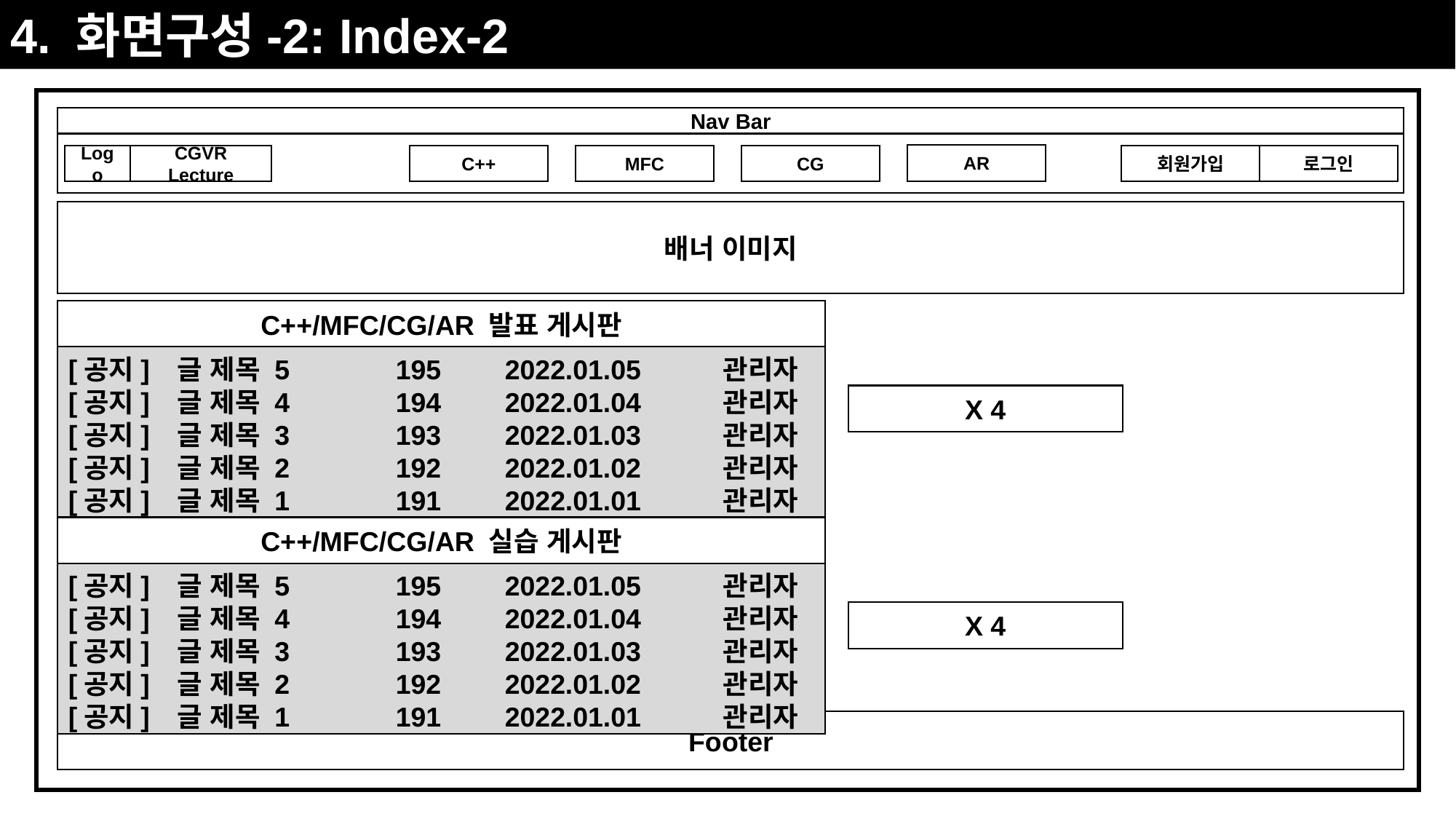

4. 화면구성-2: Index-2

Nav Bar

AR
Logo
CGVR Lecture
C++
MFC
CG
회원가입
로그인
배너 이미지
C++/MFC/CG/AR 발표 게시판
[공지]	글 제목 5	195	2022.01.05	관리자
[공지]	글 제목 4	194	2022.01.04	관리자
[공지]	글 제목 3	193	2022.01.03	관리자
[공지]	글 제목 2	192	2022.01.02	관리자
[공지]	글 제목 1	191	2022.01.01	관리자
X 4
C++/MFC/CG/AR 실습 게시판
[공지]	글 제목 5	195	2022.01.05	관리자
[공지]	글 제목 4	194	2022.01.04	관리자
[공지]	글 제목 3	193	2022.01.03	관리자
[공지]	글 제목 2	192	2022.01.02	관리자
[공지]	글 제목 1	191	2022.01.01	관리자
X 4
Footer